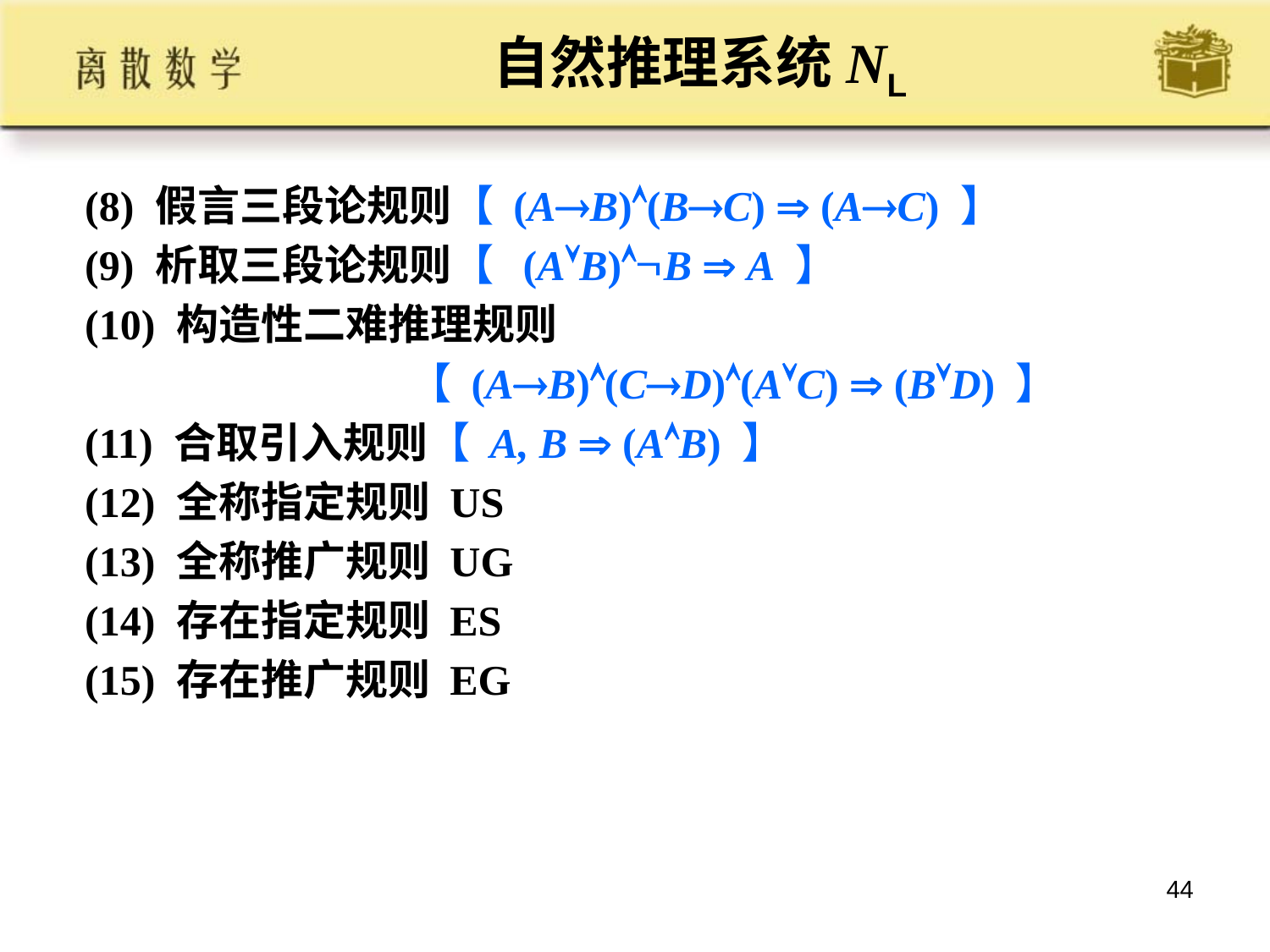

# 自然推理系统NL
(8) 假言三段论规则【 (A→B)∧(B→C) ⇒ (A→C) 】
(9) 析取三段论规则【  (A∨B)∧¬B ⇒ A 】
(10) 构造性二难推理规则
                                 【 (A→B)∧(C→D)∧(A∨C) ⇒ (B∨D) 】
(11) 合取引入规则【 A, B ⇒ (A∧B) 】
(12) 全称指定规则 US
(13) 全称推广规则 UG
(14) 存在指定规则 ES
(15) 存在推广规则 EG

44